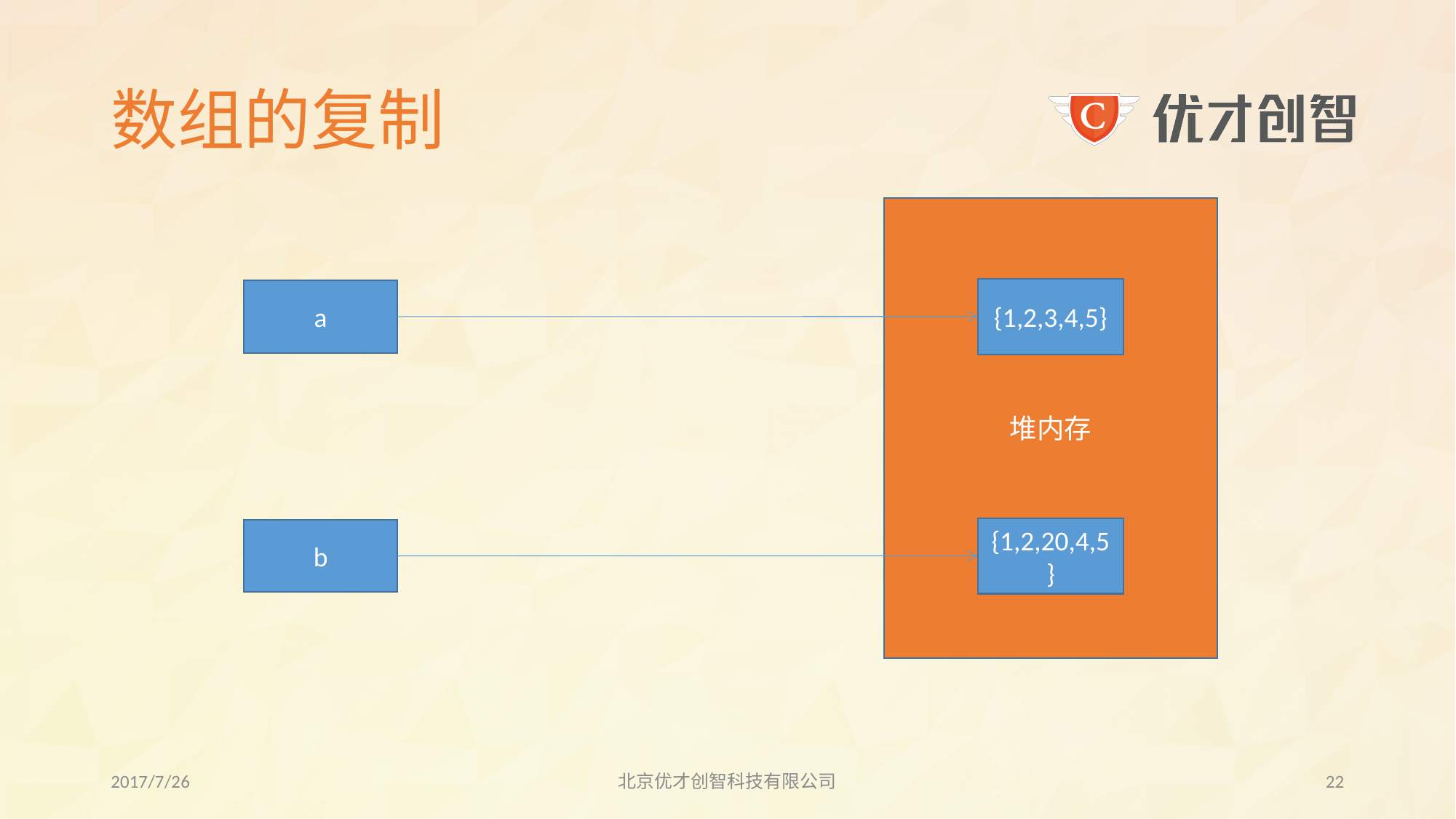

# 数组的复制
堆内存
{1,2,3,4,5}
a
{1,2,20,4,5}
b
2017/7/26
北京优才创智科技有限公司
22